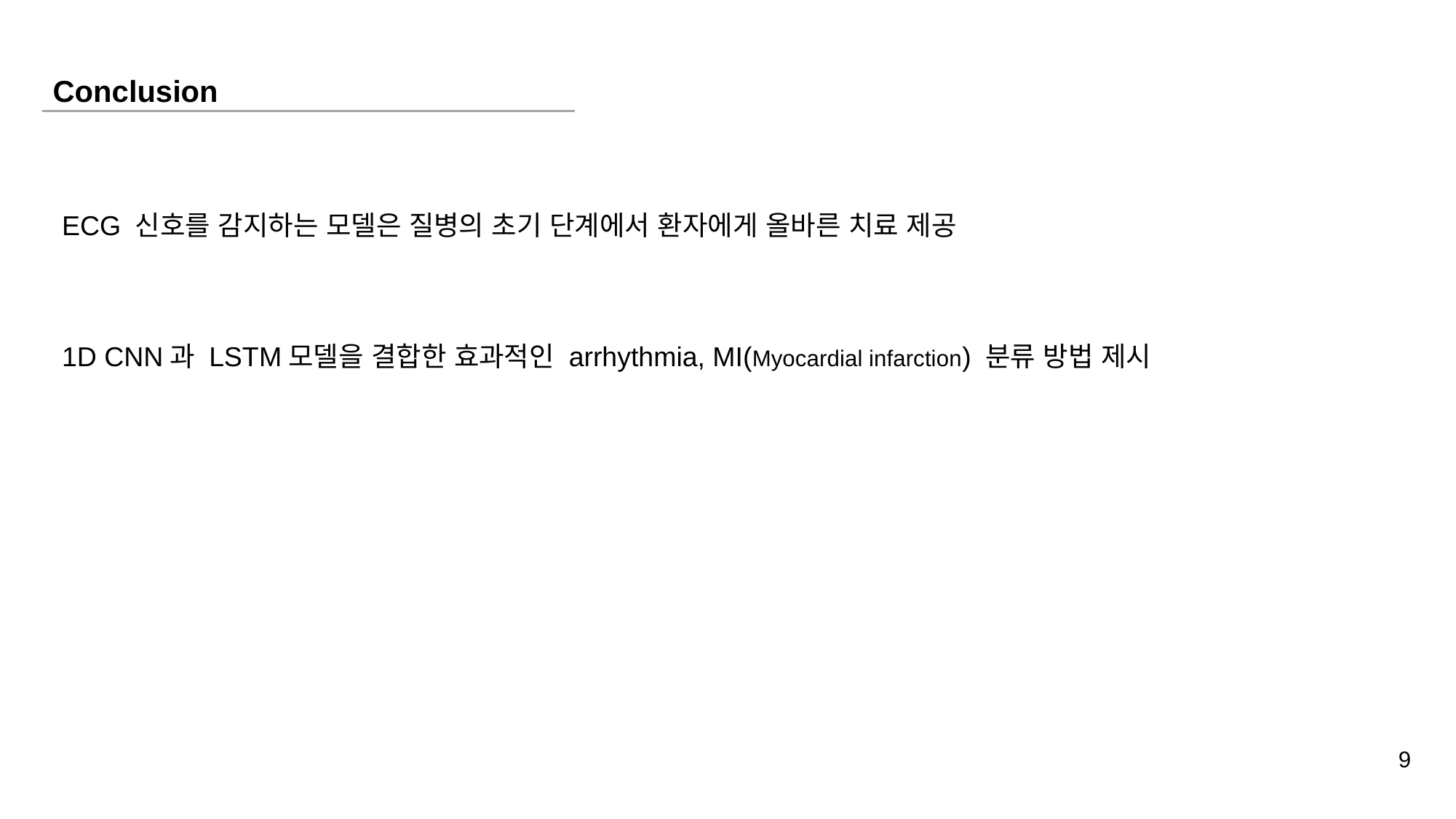

Conclusion
ECG 신호를 감지하는 모델은 질병의 초기 단계에서 환자에게 올바른 치료 제공

1D CNN과 LSTM모델을 결합한 효과적인 arrhythmia, MI(Myocardial infarction) 분류 방법 제시

 9